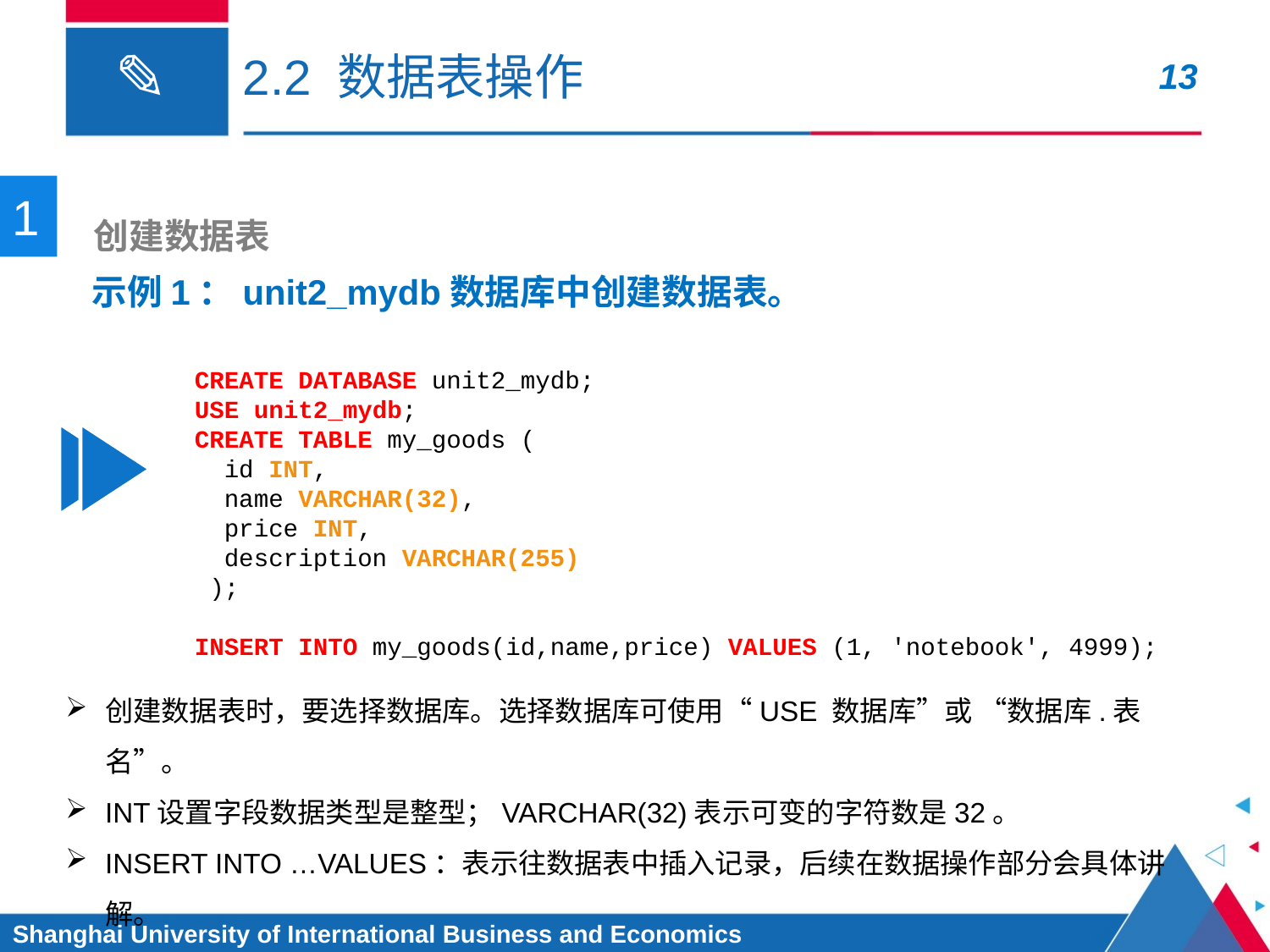

# 2.2 数据表操作

1
  创建数据表
  示例1：unit2_mydb数据库中创建数据表。
CREATE DATABASE unit2_mydb;
USE unit2_mydb;
CREATE TABLE my_goods (
  id INT,
  name VARCHAR(32),
  price INT,
  description VARCHAR(255)
 );

INSERT INTO my_goods(id,name,price) VALUES (1, 'notebook', 4999);

创建数据表时，要选择数据库。选择数据库可使用“USE 数据库”或 “数据库.表名”。
INT设置字段数据类型是整型；VARCHAR(32)表示可变的字符数是32。
INSERT INTO …VALUES：表示往数据表中插入记录，后续在数据操作部分会具体讲解。